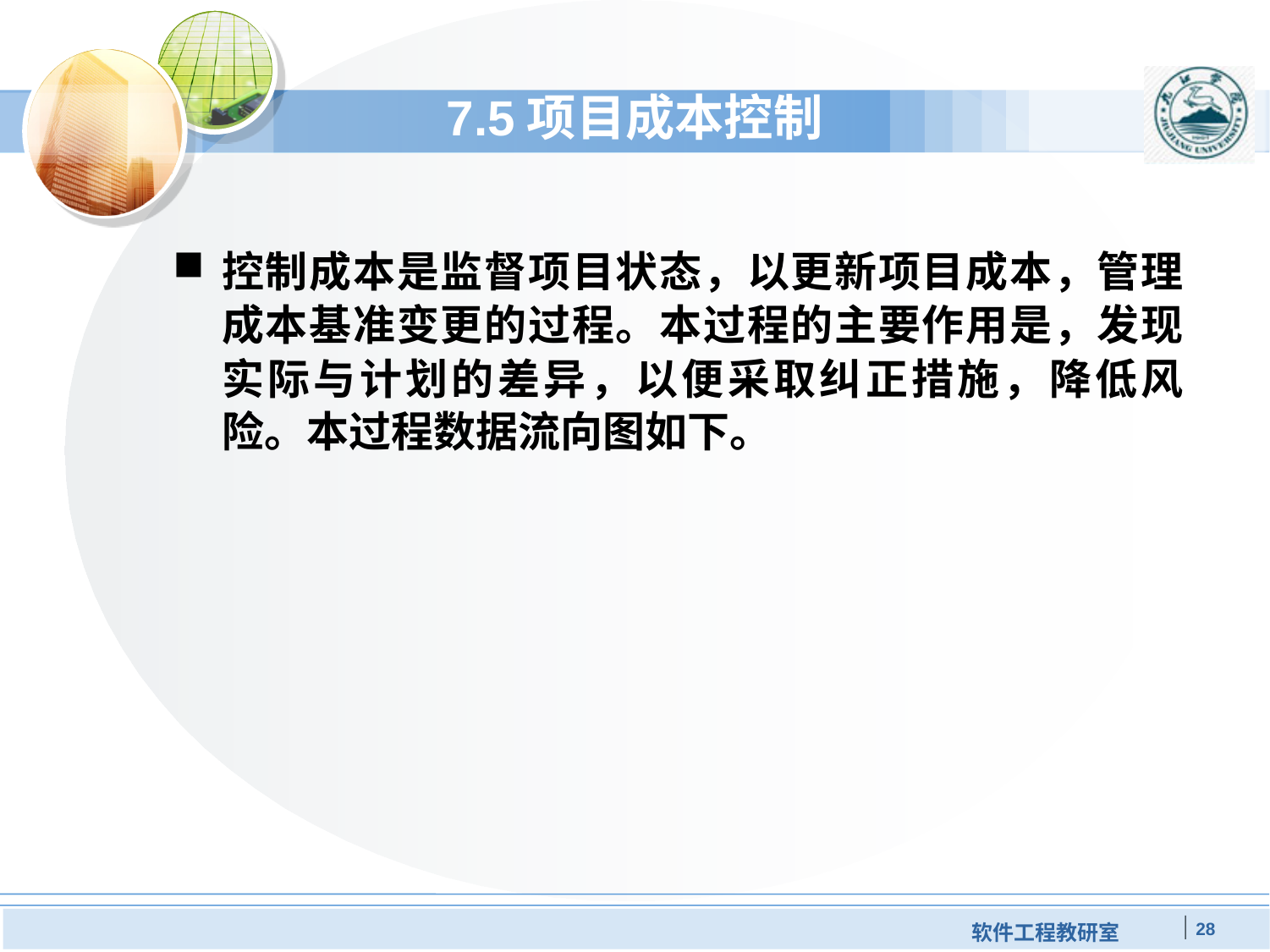

# 7.5项目成本控制
控制成本是监督项目状态，以更新项目成本，管理成本基准变更的过程。本过程的主要作用是，发现实际与计划的差异，以便采取纠正措施，降低风险。本过程数据流向图如下。